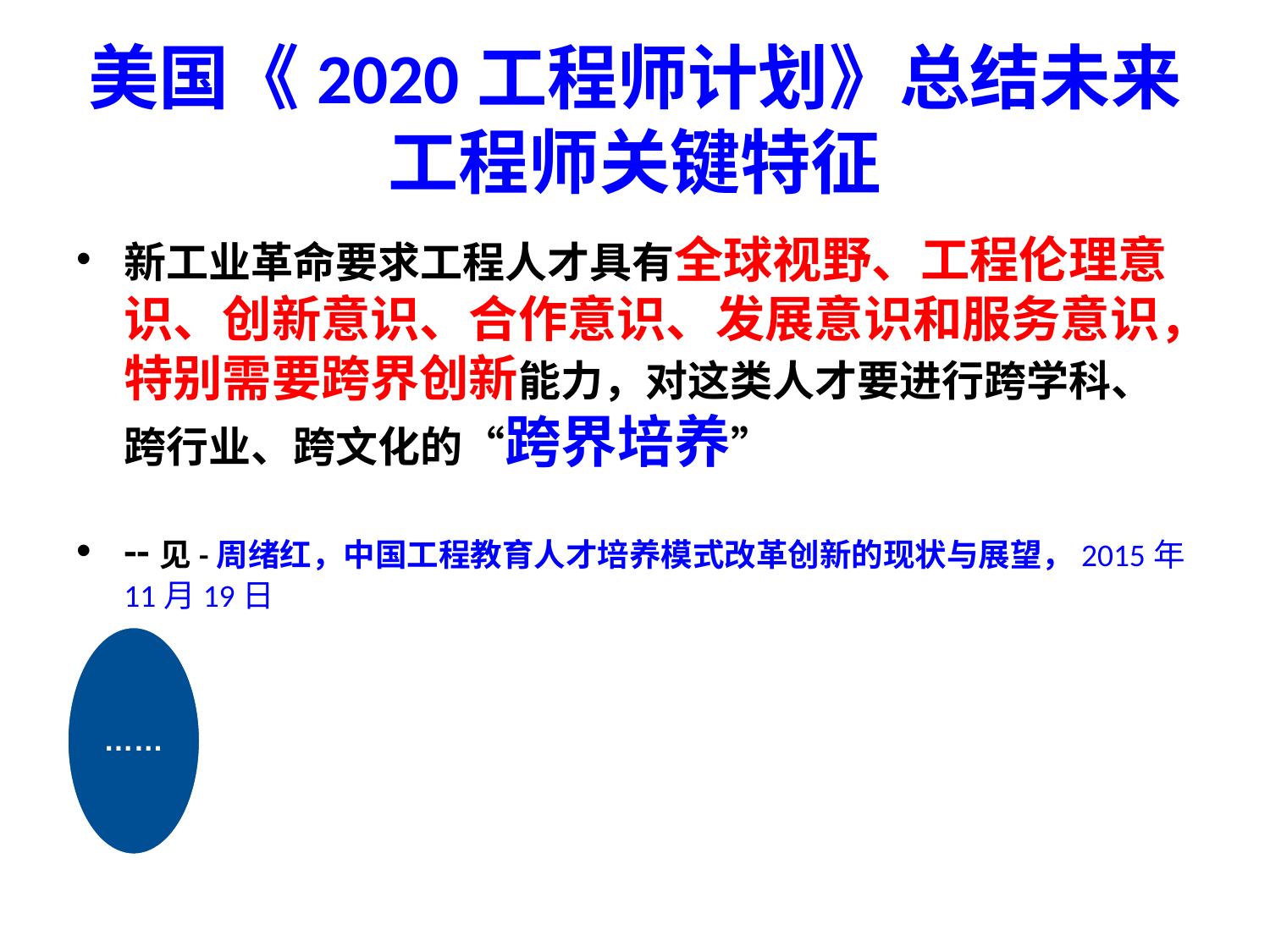

# 美国《2020工程师计划》总结未来工程师关键特征
新工业革命要求工程人才具有全球视野、工程伦理意识、创新意识、合作意识、发展意识和服务意识，特别需要跨界创新能力，对这类人才要进行跨学科、跨行业、跨文化的“跨界培养”

--见-周绪红，中国工程教育人才培养模式改革创新的现状与展望，2015年11月19日

分析
能力
实践
经验
沟通
能力
伦理
道德
……